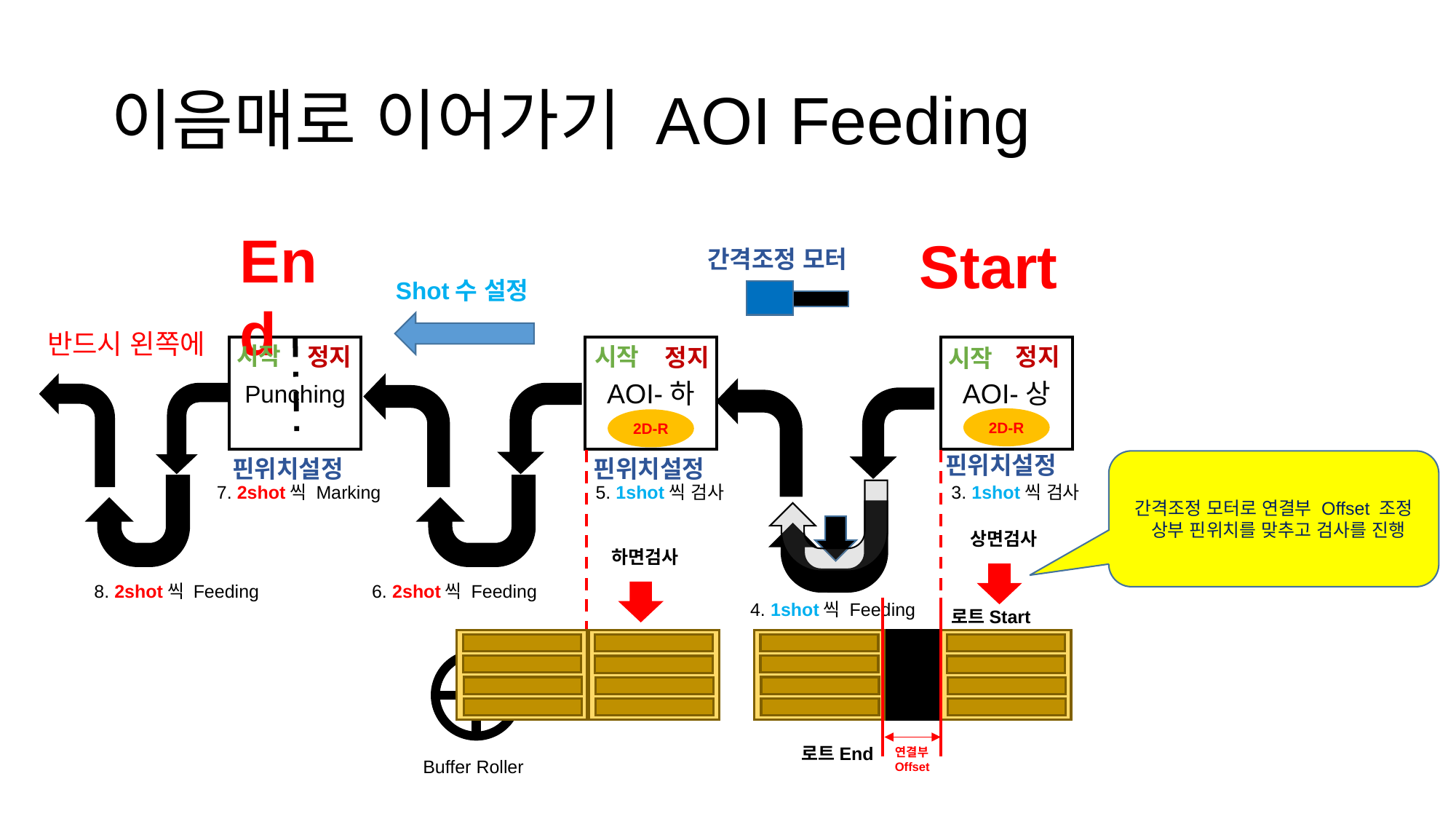

# 이음매로 이어가기 AOI Feeding
End
Start
Shot수 설정

반드시 왼쪽에
AOI-하
AOI-상
Punching

핀위치설정
핀위치설정
핀위치설정
7. 2shot씩 Marking
5. 1shot씩 검사
3. 1shot씩 검사
8. 2shot씩 Feeding
6. 2shot씩 Feeding
4. 1shot씩 Feeding

Buffer Roller
간격조정 모터

시작
정지
정지
시작
정지
시작

2D-R
2D-R
하면검사

간격조정 모터로 연결부 Offset 조정
 상부 핀위치를 맞추고 검사를 진행

상면검사

로트Start

로트End
연결부
Offset